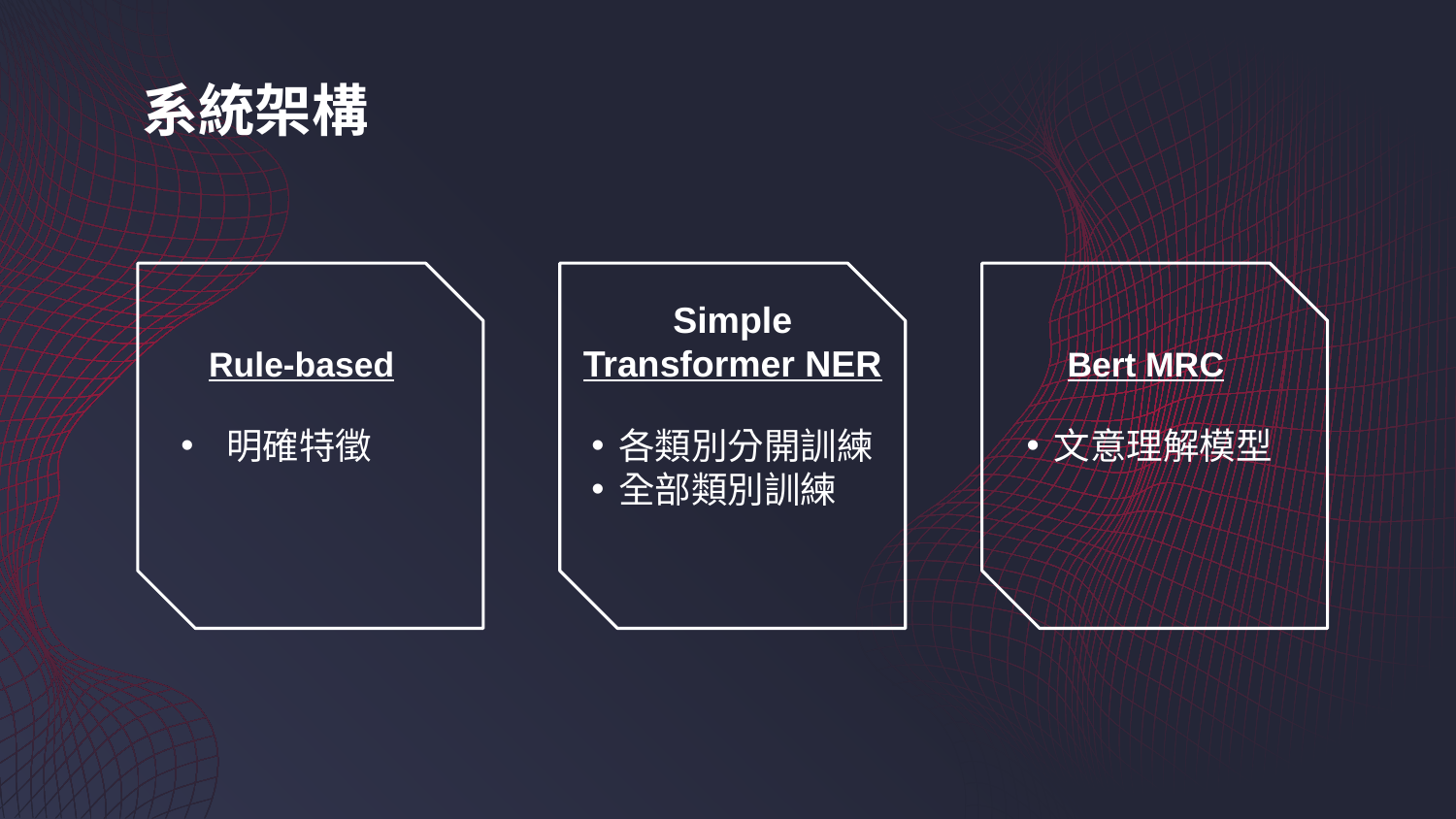

系統架構

Rule-based
Simple
Transformer NER
Bert MRC
明確特徵
各類別分開訓練
全部類別訓練
文意理解模型